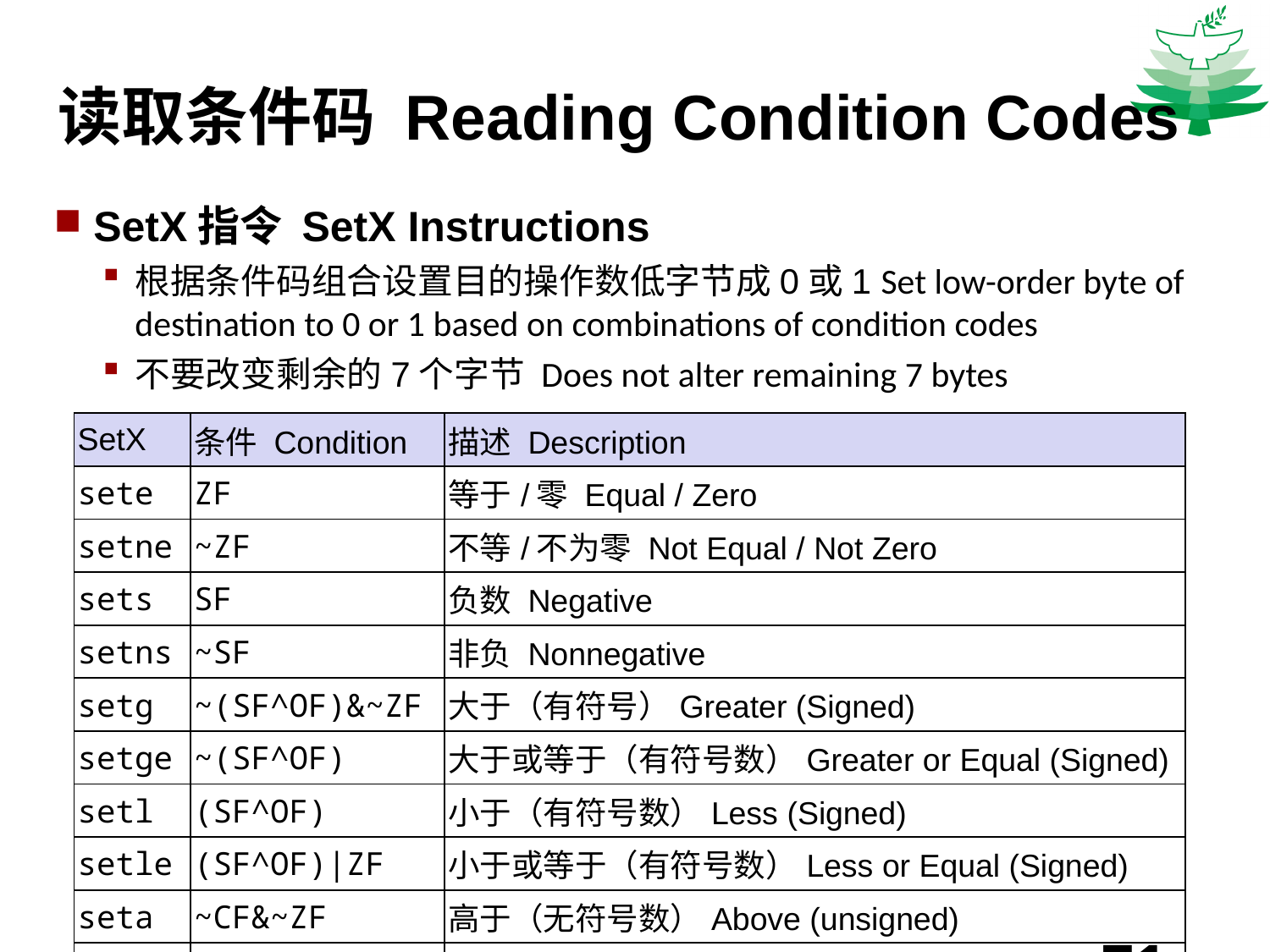

Carnegie Mellon
# 读取条件码 Reading Condition Codes
SetX指令 SetX Instructions
根据条件码组合设置目的操作数低字节成0或1 Set low-order byte of destination to 0 or 1 based on combinations of condition codes
不要改变剩余的7个字节 Does not alter remaining 7 bytes

| SetX | 条件 Condition | 描述 Description |
| --- | --- | --- |
| sete | ZF | 等于/零 Equal / Zero |
| setne | ~ZF | 不等/不为零 Not Equal / Not Zero |
| sets | SF | 负数 Negative |
| setns | ~SF | 非负 Nonnegative |
| setg | ~(SF^OF)&~ZF | 大于（有符号）Greater (Signed) |
| setge | ~(SF^OF) | 大于或等于（有符号数）Greater or Equal (Signed) |
| setl | (SF^OF) | 小于（有符号数）Less (Signed) |
| setle | (SF^OF)|ZF | 小于或等于（有符号数）Less or Equal (Signed) |
| seta | ~CF&~ZF | 高于（无符号数）Above (unsigned) |
| setb | CF | 低于（无符号数）Below (unsigned) |